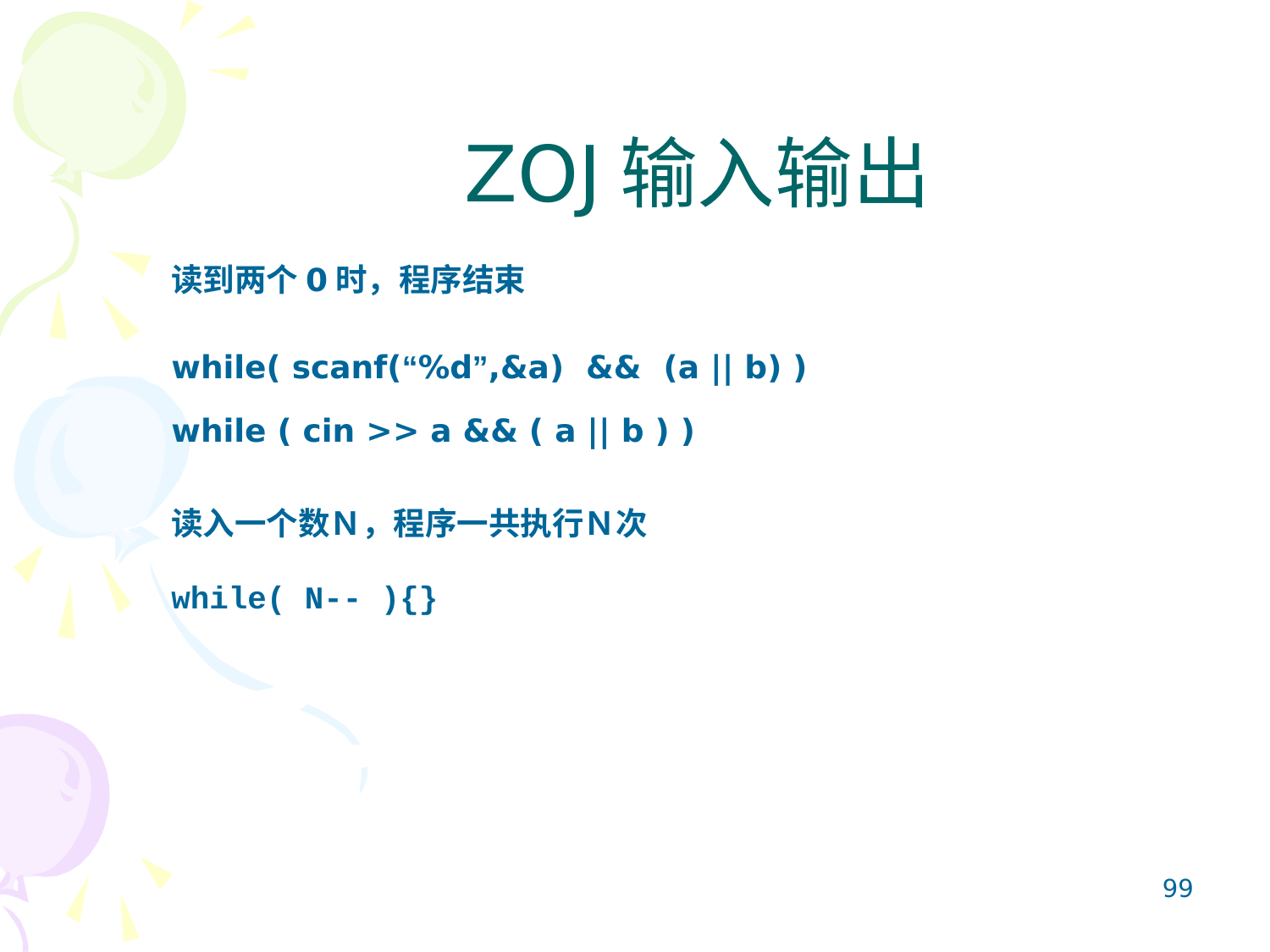

ZOJ输入输出
读到两个0时，程序结束
while( scanf(“%d”,&a)  &&  (a || b) )
while ( cin >> a && ( a || b ) )
读入一个数Ｎ，程序一共执行Ｎ次
while( N-- ){}
99